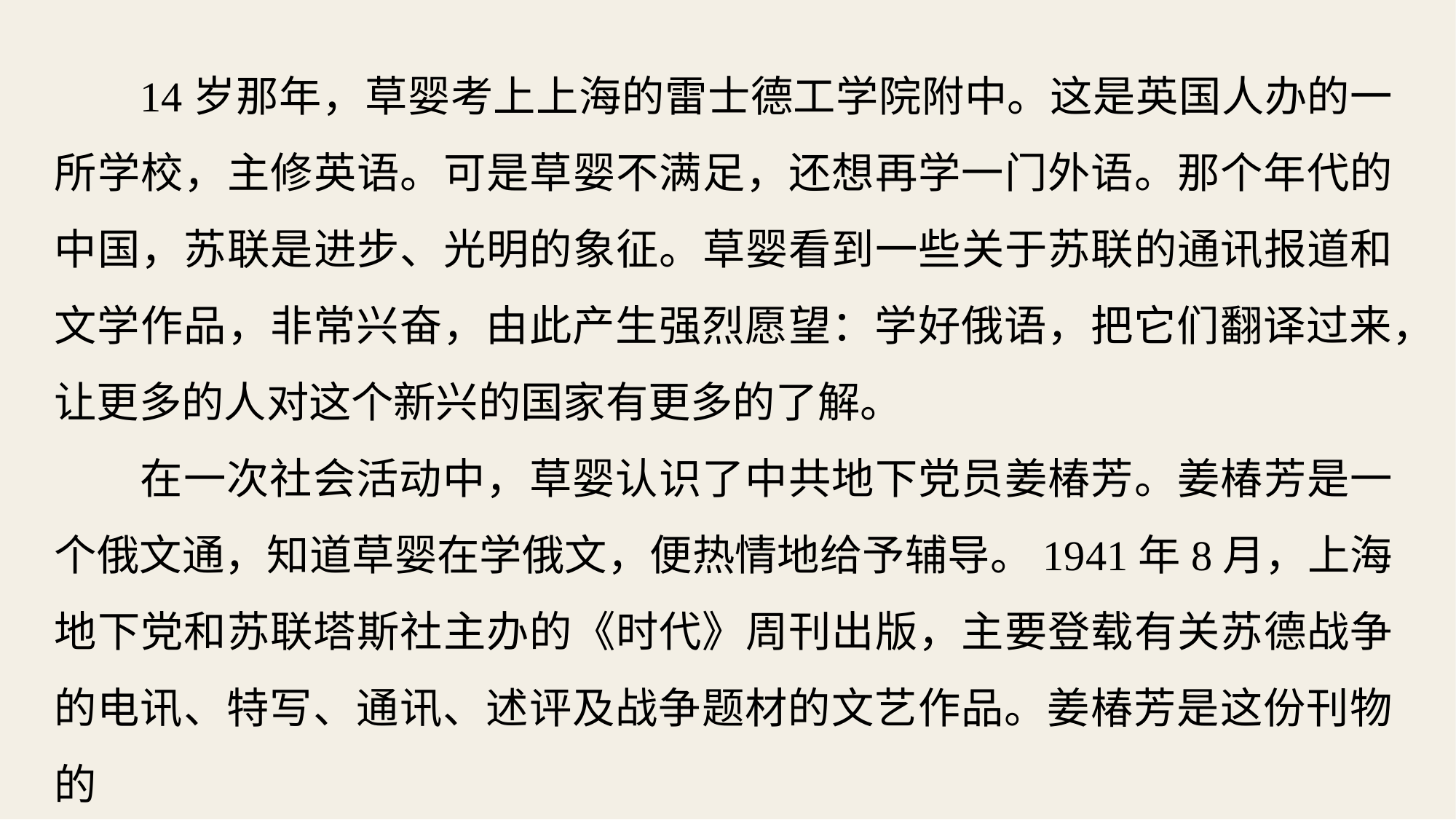

14岁那年，草婴考上上海的雷士德工学院附中。这是英国人办的一所学校，主修英语。可是草婴不满足，还想再学一门外语。那个年代的中国，苏联是进步、光明的象征。草婴看到一些关于苏联的通讯报道和文学作品，非常兴奋，由此产生强烈愿望：学好俄语，把它们翻译过来，让更多的人对这个新兴的国家有更多的了解。
在一次社会活动中，草婴认识了中共地下党员姜椿芳。姜椿芳是一个俄文通，知道草婴在学俄文，便热情地给予辅导。1941年8月，上海地下党和苏联塔斯社主办的《时代》周刊出版，主要登载有关苏德战争的电讯、特写、通讯、述评及战争题材的文艺作品。姜椿芳是这份刊物的